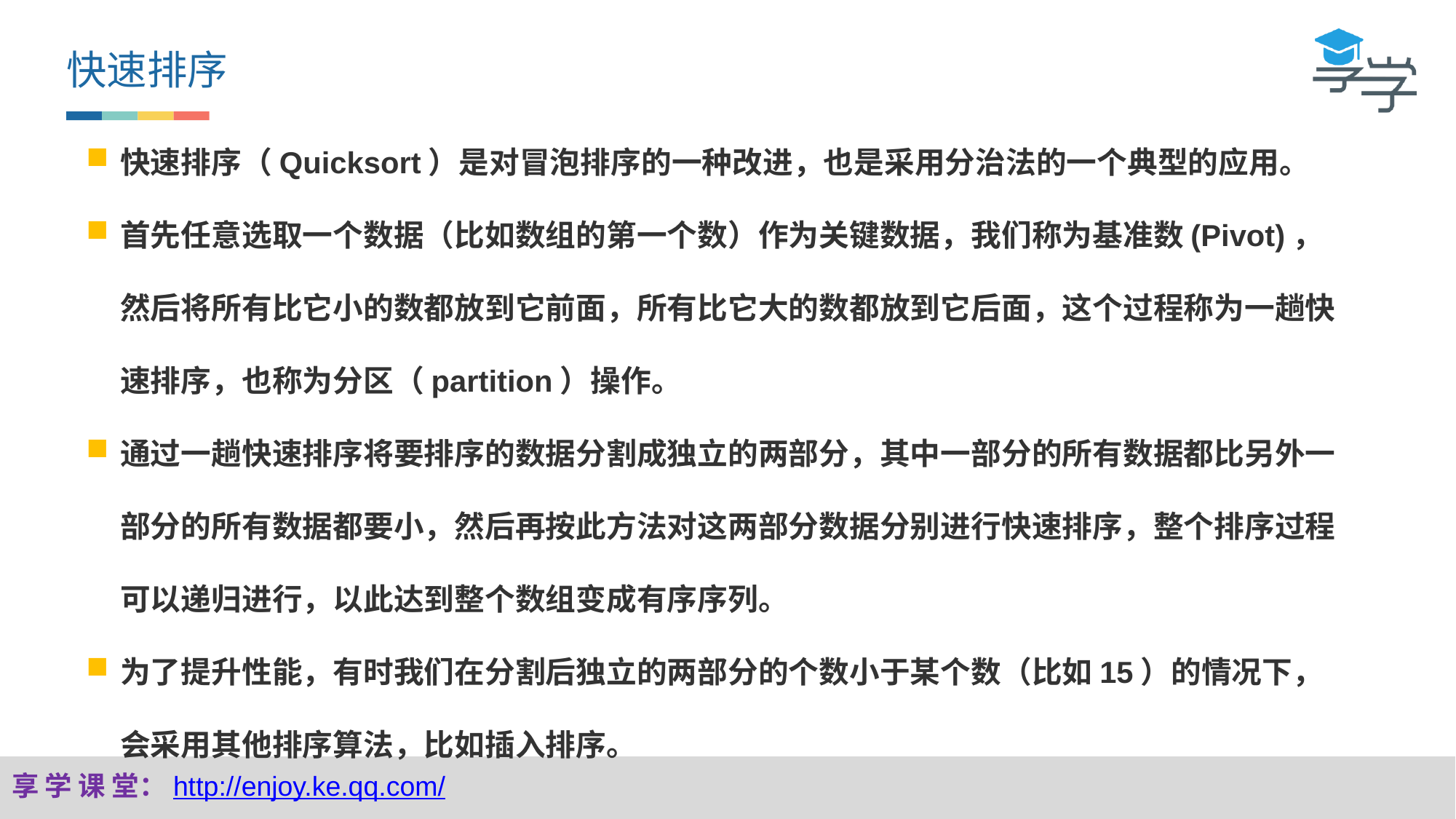

快速排序
快速排序（Quicksort）是对冒泡排序的一种改进，也是采用分治法的一个典型的应用。
首先任意选取一个数据（比如数组的第一个数）作为关键数据，我们称为基准数(Pivot)，然后将所有比它小的数都放到它前面，所有比它大的数都放到它后面，这个过程称为一趟快速排序，也称为分区（partition）操作。
通过一趟快速排序将要排序的数据分割成独立的两部分，其中一部分的所有数据都比另外一部分的所有数据都要小，然后再按此方法对这两部分数据分别进行快速排序，整个排序过程可以递归进行，以此达到整个数组变成有序序列。
为了提升性能，有时我们在分割后独立的两部分的个数小于某个数（比如15）的情况下，会采用其他排序算法，比如插入排序。